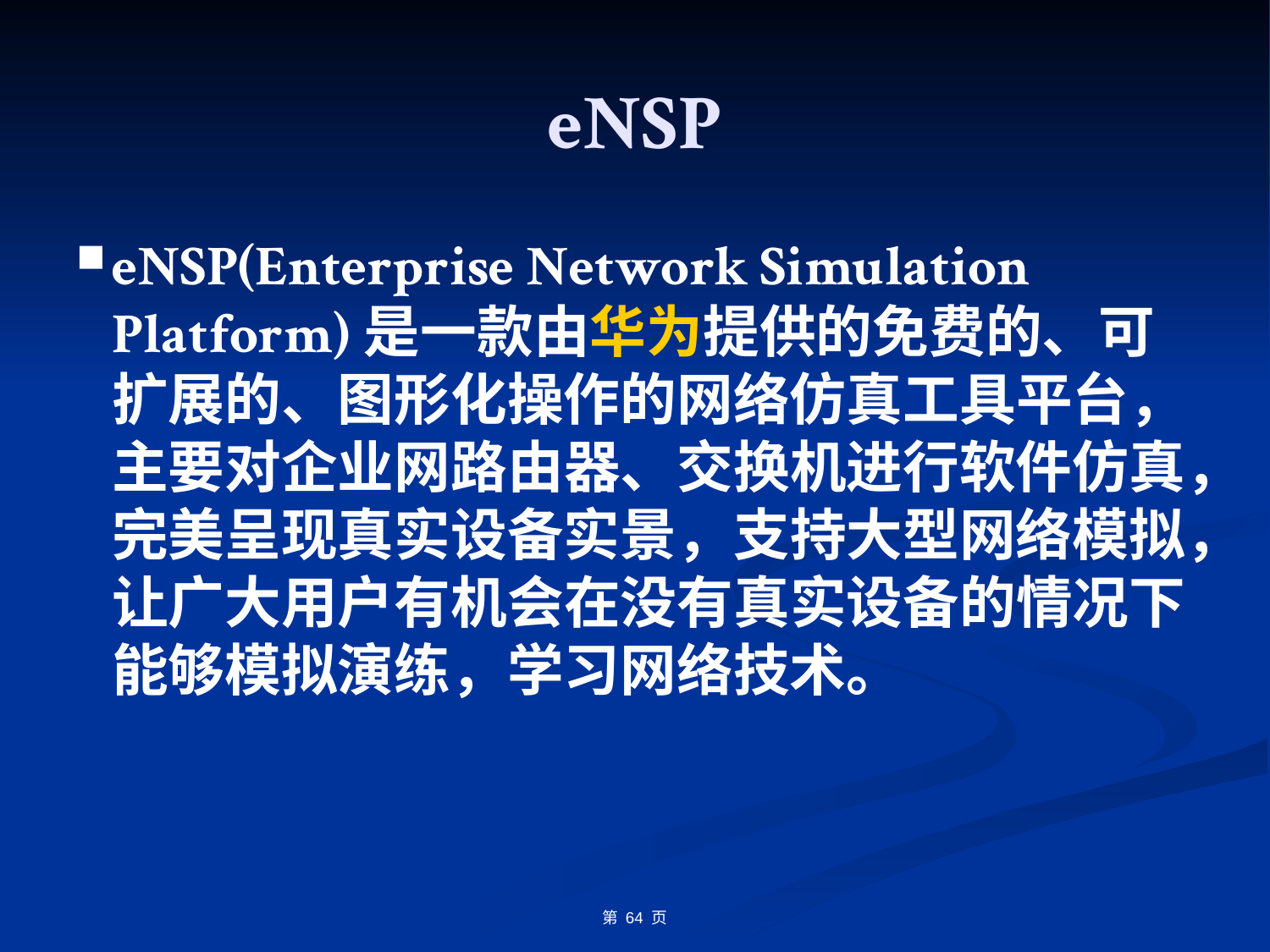

# eNSP
eNSP(Enterprise Network Simulation Platform)是一款由华为提供的免费的、可扩展的、图形化操作的网络仿真工具平台，主要对企业网路由器、交换机进行软件仿真，完美呈现真实设备实景，支持大型网络模拟，让广大用户有机会在没有真实设备的情况下能够模拟演练，学习网络技术。
第 64 页